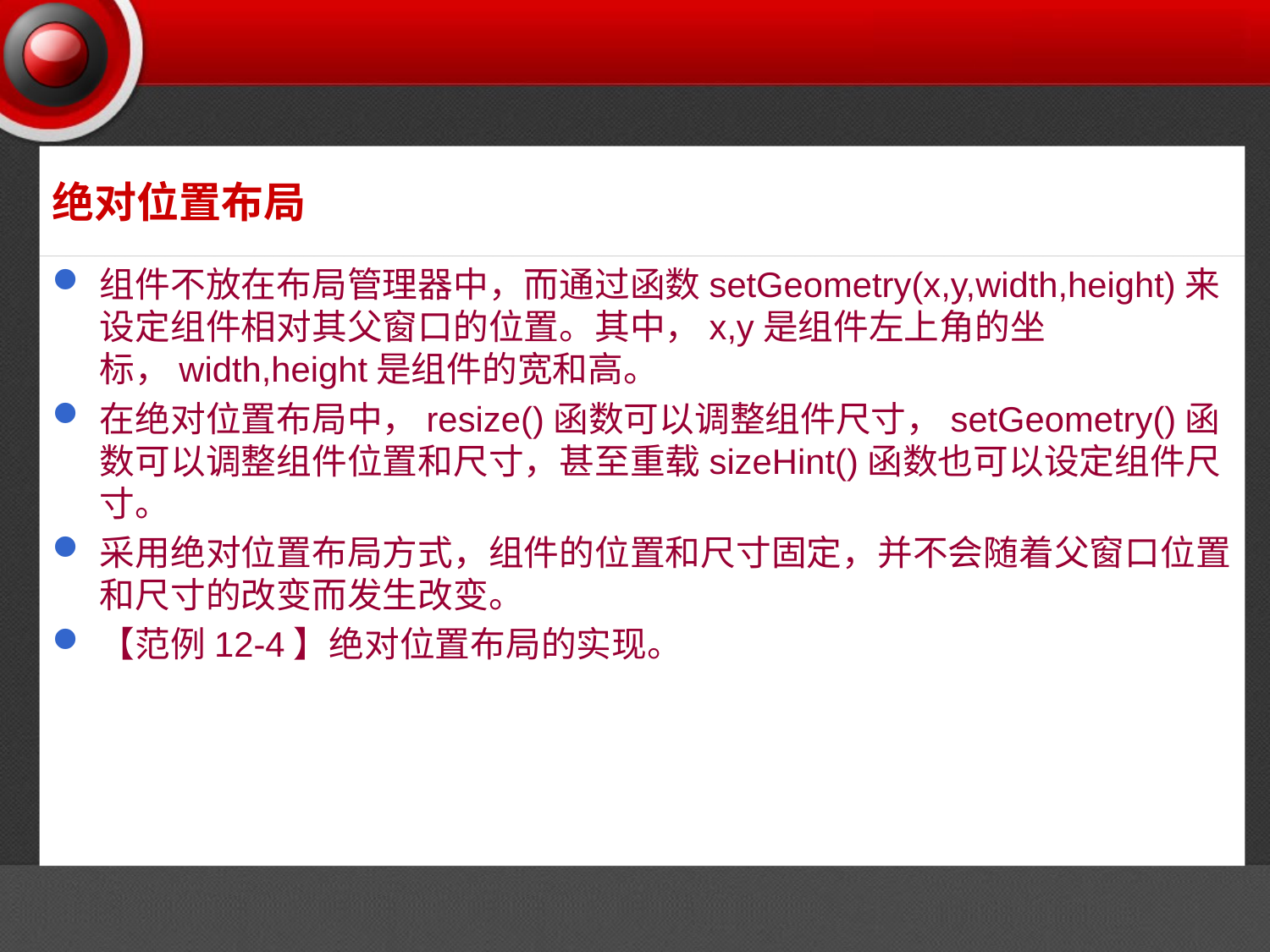

# 绝对位置布局
组件不放在布局管理器中，而通过函数setGeometry(x,y,width,height)来设定组件相对其父窗口的位置。其中，x,y是组件左上角的坐标，width,height是组件的宽和高。
在绝对位置布局中，resize()函数可以调整组件尺寸，setGeometry()函数可以调整组件位置和尺寸，甚至重载sizeHint()函数也可以设定组件尺寸。
采用绝对位置布局方式，组件的位置和尺寸固定，并不会随着父窗口位置和尺寸的改变而发生改变。
【范例12-4】绝对位置布局的实现。